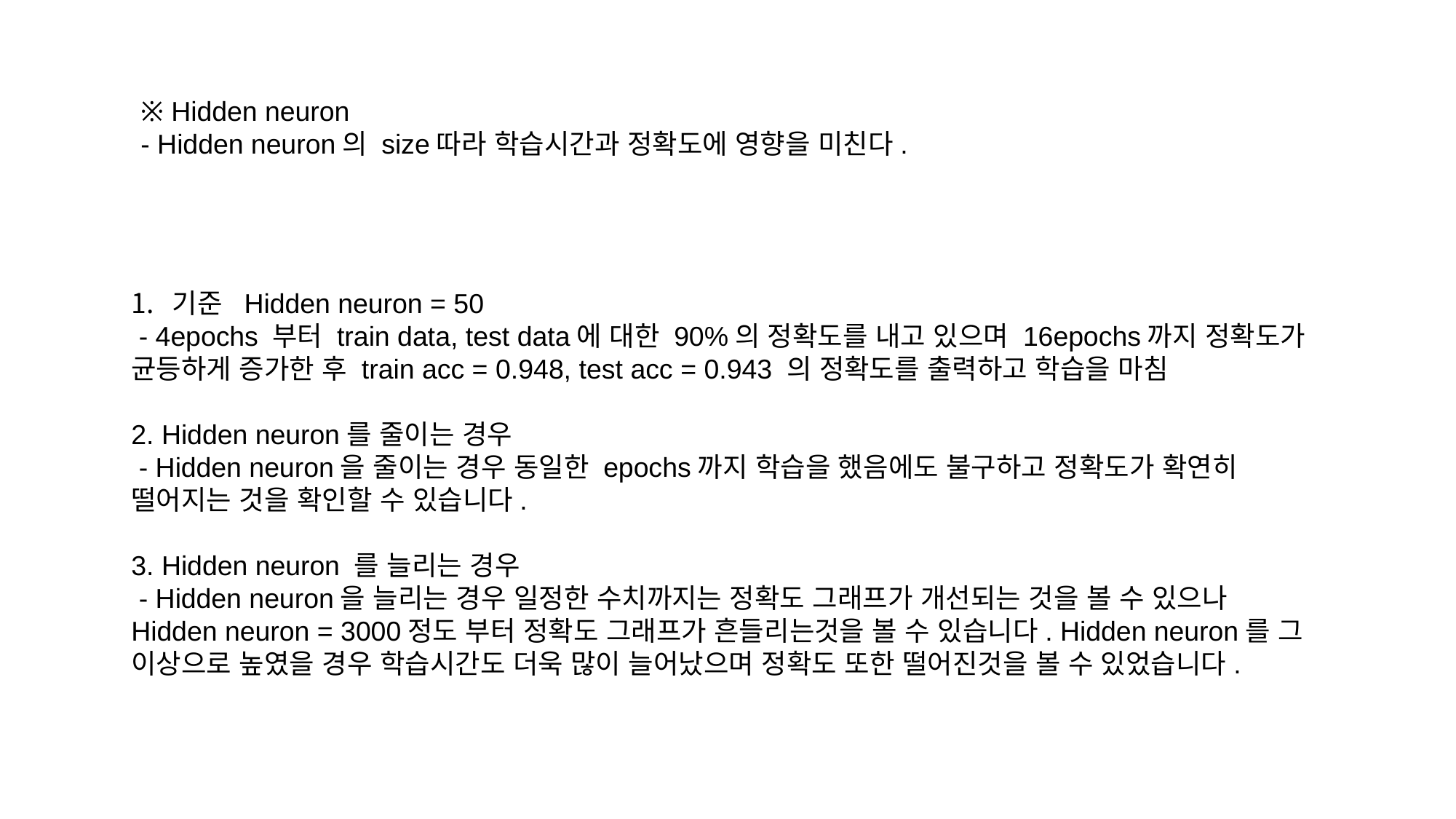

※ Hidden neuron
- Hidden neuron의 size따라 학습시간과 정확도에 영향을 미친다.
기준  Hidden neuron = 50
 - 4epochs 부터 train data, test data에 대한 90%의 정확도를 내고 있으며 16epochs까지 정확도가 균등하게 증가한 후 train acc = 0.948, test acc = 0.943 의 정확도를 출력하고 학습을 마침

2. Hidden neuron를 줄이는 경우
 - Hidden neuron을 줄이는 경우 동일한 epochs까지 학습을 했음에도 불구하고 정확도가 확연히 떨어지는 것을 확인할 수 있습니다.

3. Hidden neuron 를 늘리는 경우
 - Hidden neuron을 늘리는 경우 일정한 수치까지는 정확도 그래프가 개선되는 것을 볼 수 있으나 Hidden neuron = 3000정도 부터 정확도 그래프가 흔들리는것을 볼 수 있습니다. Hidden neuron를 그 이상으로 높였을 경우 학습시간도 더욱 많이 늘어났으며 정확도 또한 떨어진것을 볼 수 있었습니다.